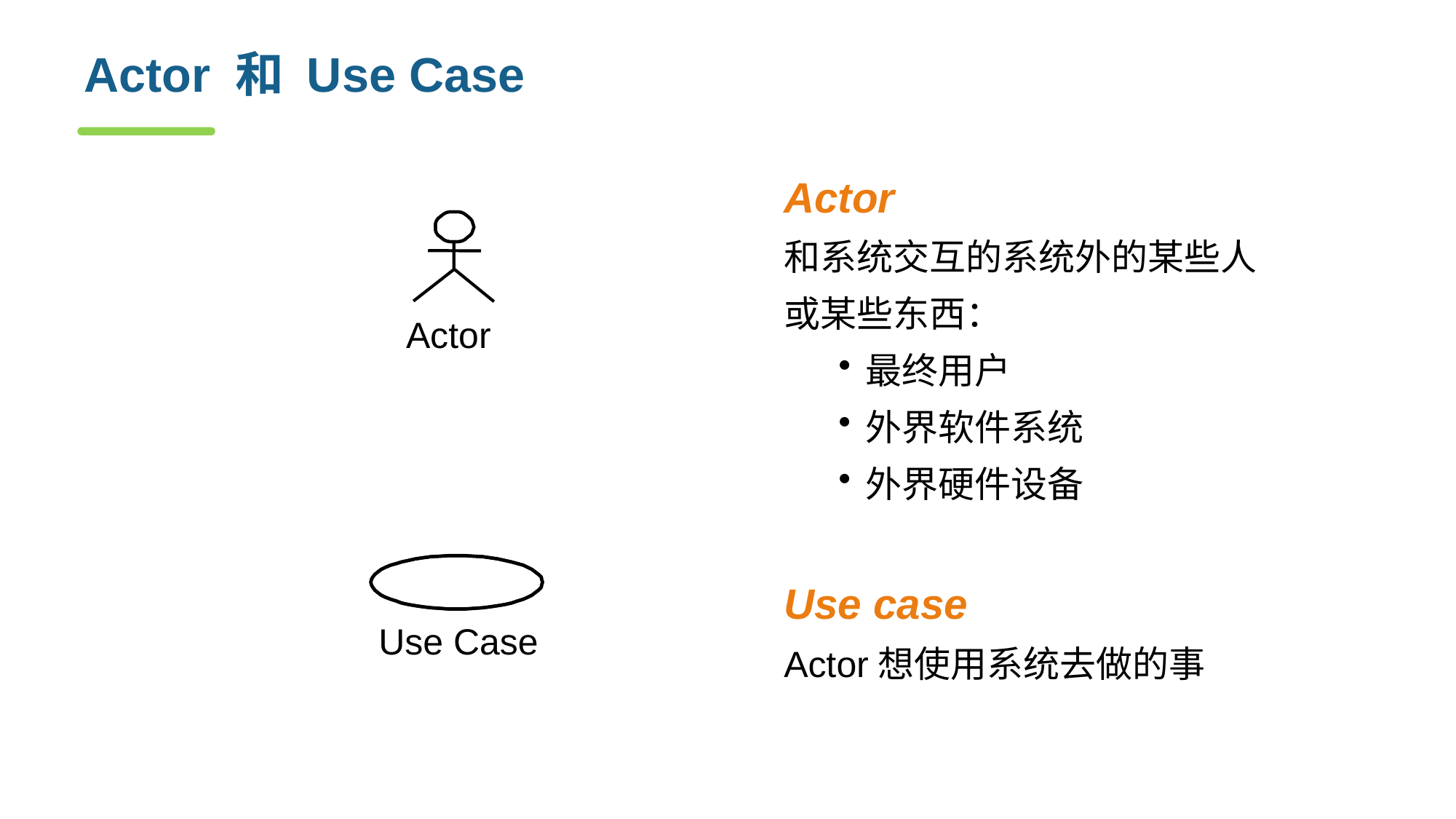

# Actor 和 Use Case
Actor
和系统交互的系统外的某些人或某些东西：
最终用户
外界软件系统
外界硬件设备

Use case
Actor想使用系统去做的事

Actor

Use Case
57